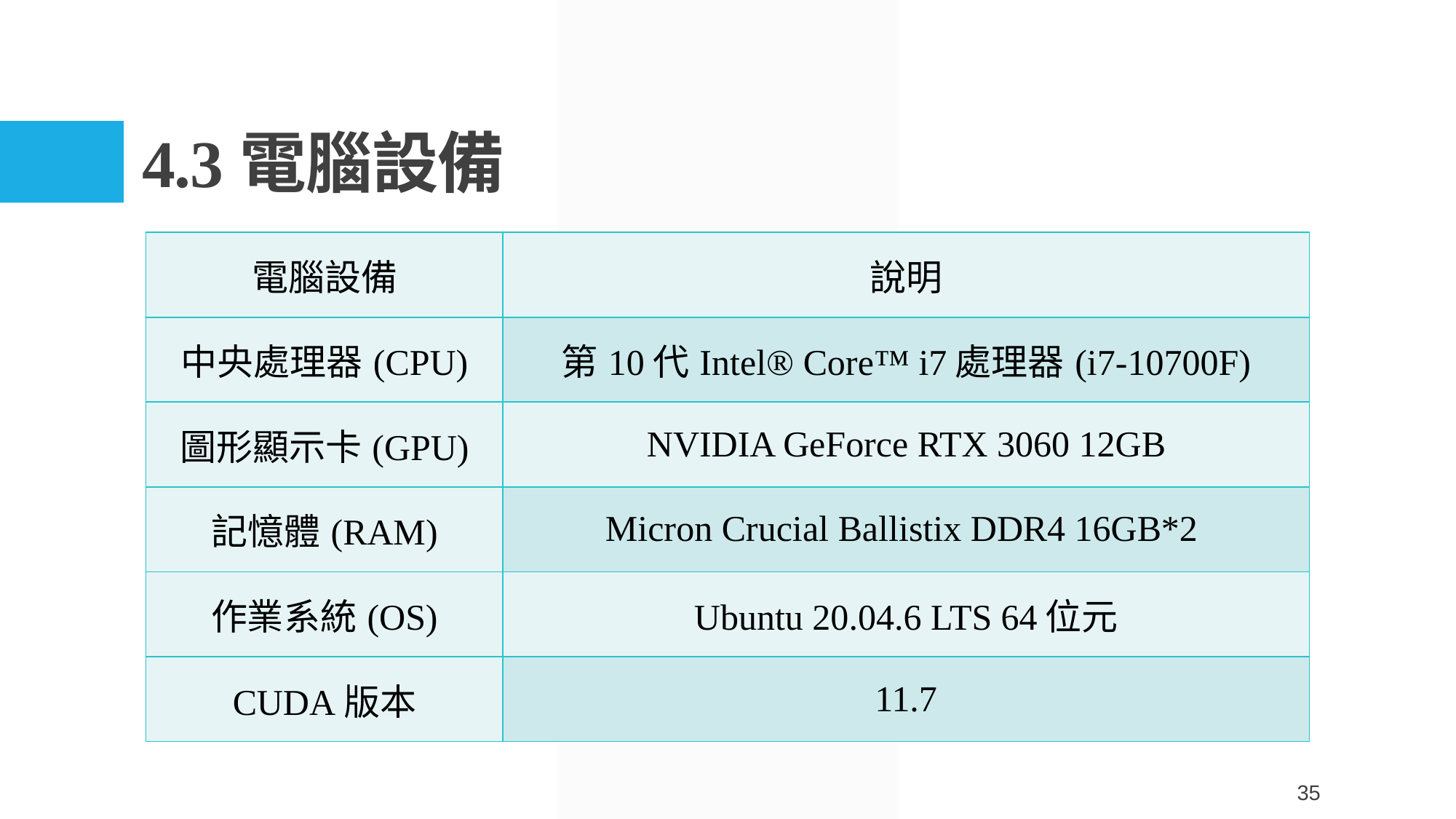

# 4.3電腦設備
| 電腦設備 | 說明 |
| --- | --- |
| 中央處理器(CPU) | 第10代Intel® Core™ i7處理器(i7-10700F) |
| 圖形顯示卡(GPU) | NVIDIA GeForce RTX 3060 12GB |
| 記憶體(RAM) | Micron Crucial Ballistix DDR4 16GB\*2 |
| 作業系統(OS) | Ubuntu 20.04.6 LTS 64位元 |
| CUDA版本 | 11.7 |
35